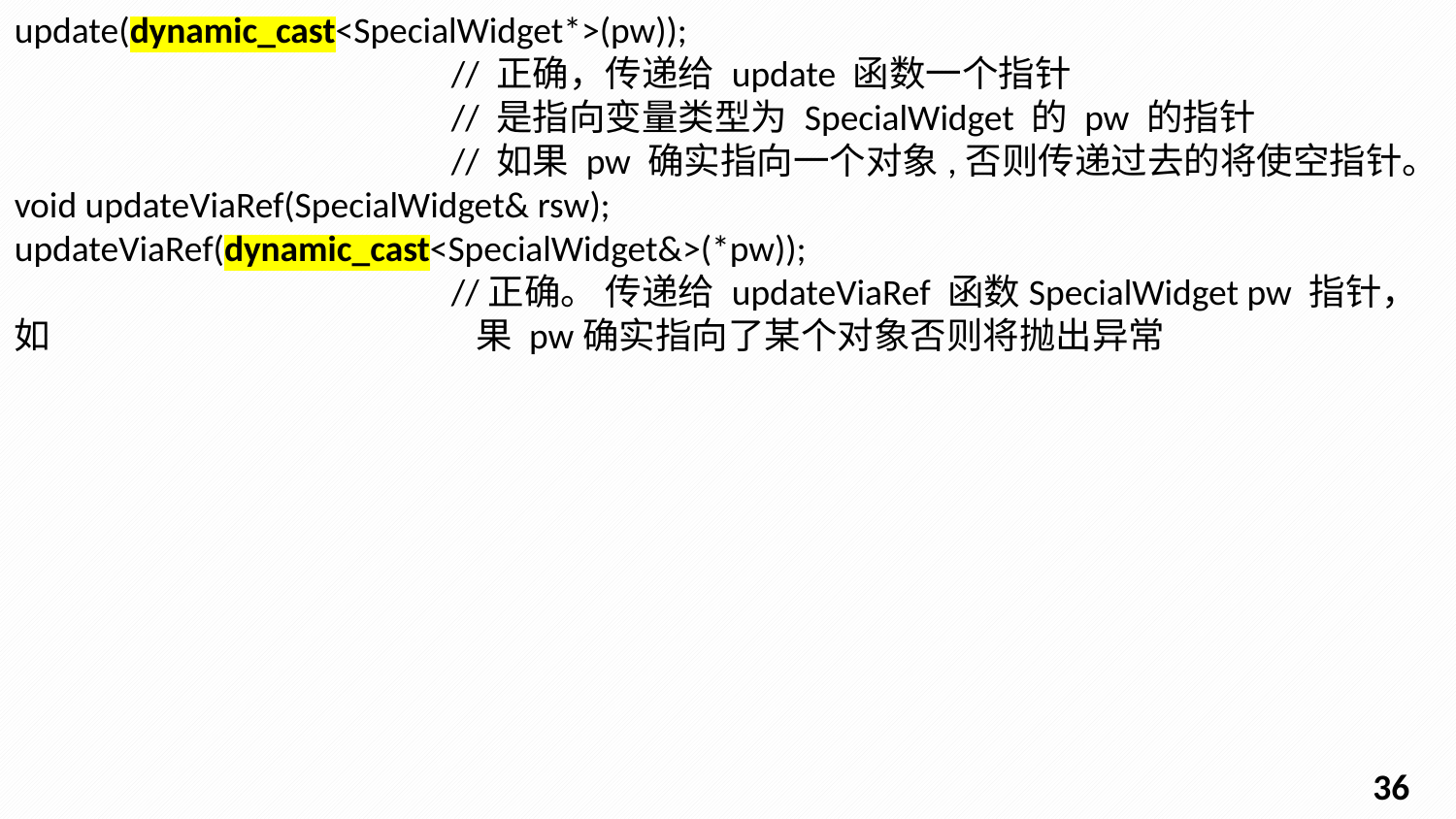

update(dynamic_cast<SpecialWidget*>(pw));
			// 正确，传递给 update 函数一个指针
			// 是指向变量类型为 SpecialWidget 的 pw 的指针
			// 如果 pw 确实指向一个对象,否则传递过去的将使空指针。
void updateViaRef(SpecialWidget& rsw);
updateViaRef(dynamic_cast<SpecialWidget&>(*pw));
			//正确。 传递给 updateViaRef 函数SpecialWidget pw 指针，如			   果 pw确实指向了某个对象否则将抛出异常
36